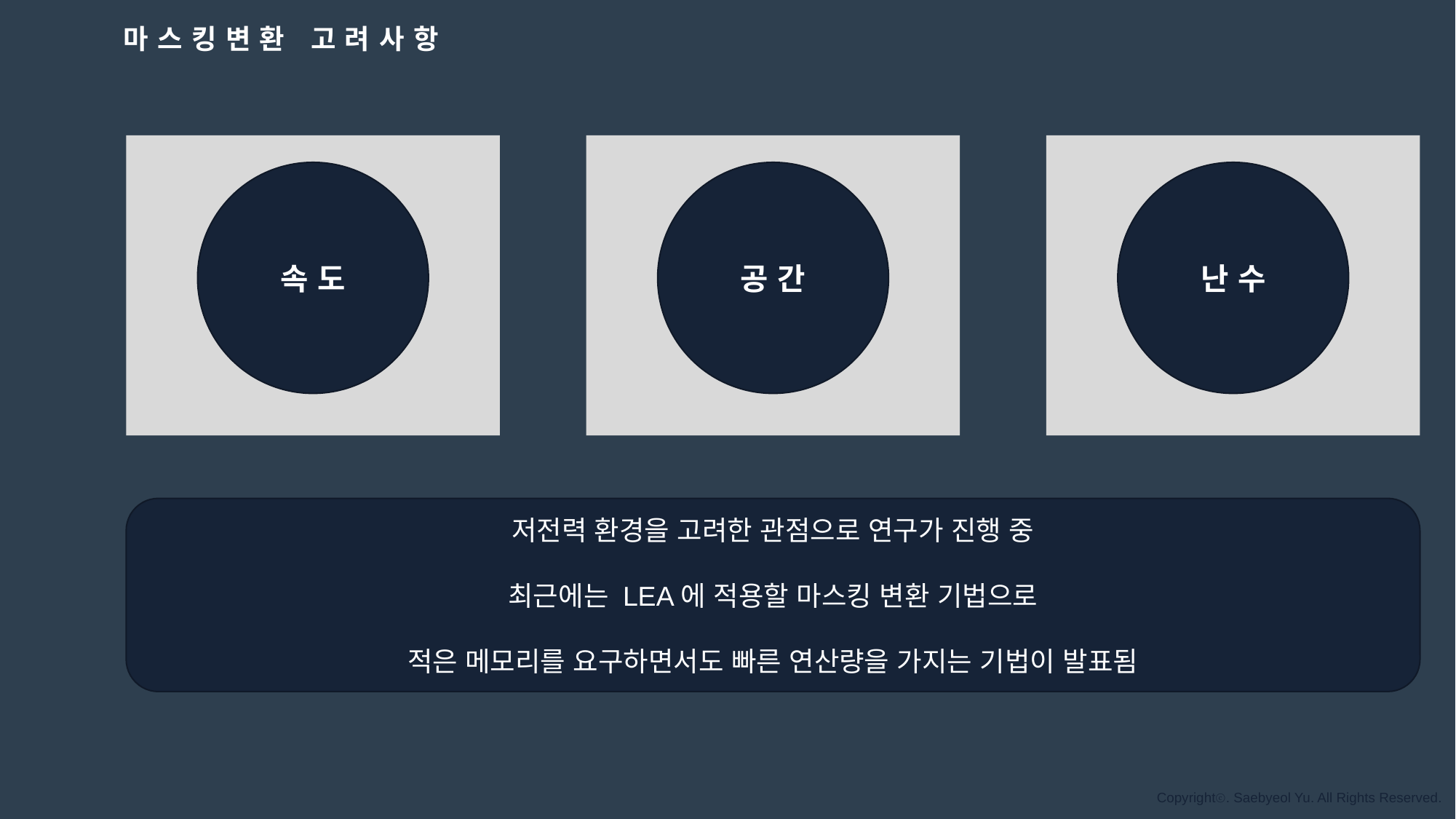

001
마스킹변환 고려사항

속도
공간
난수
저전력 환경을 고려한 관점으로 연구가 진행 중

최근에는 LEA에 적용할 마스킹 변환 기법으로

적은 메모리를 요구하면서도 빠른 연산량을 가지는 기법이 발표됨